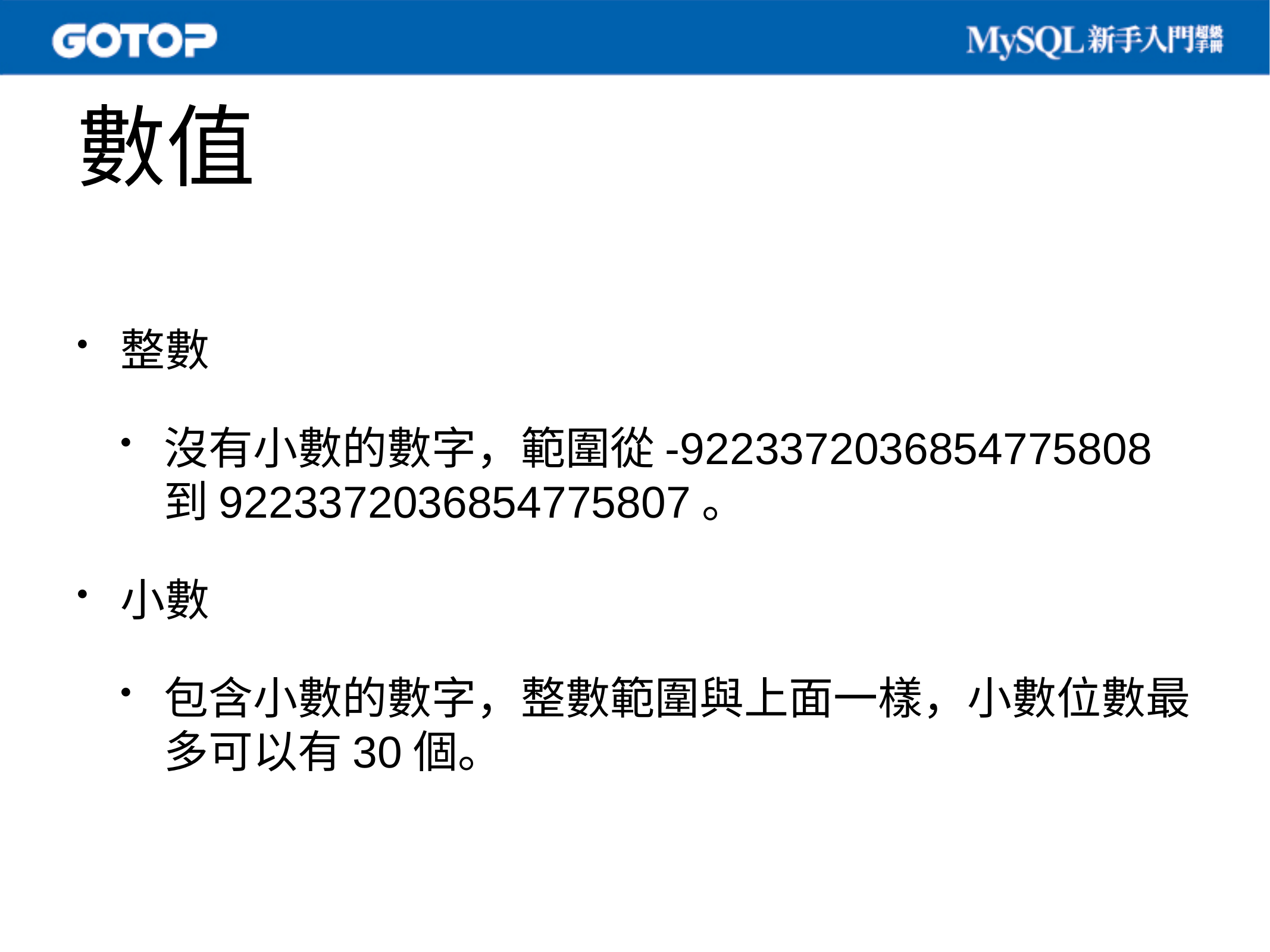

# 數值
整數
沒有小數的數字，範圍從-9223372036854775808到9223372036854775807。
小數
包含小數的數字，整數範圍與上面一樣，小數位數最多可以有30個。